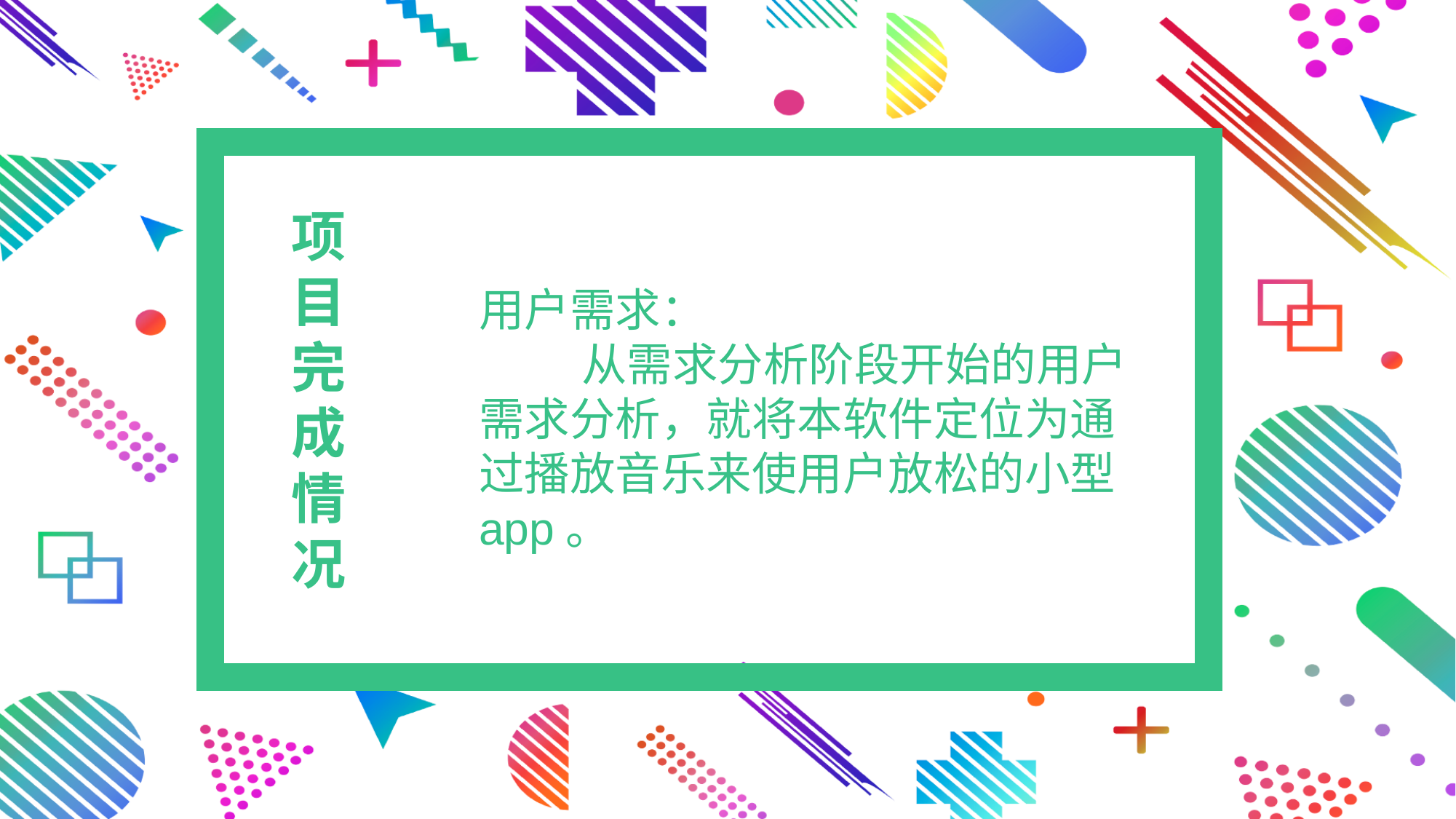

项目完成情况
用户需求：
         从需求分析阶段开始的用户需求分析，就将本软件定位为通过播放音乐来使用户放松的小型app。